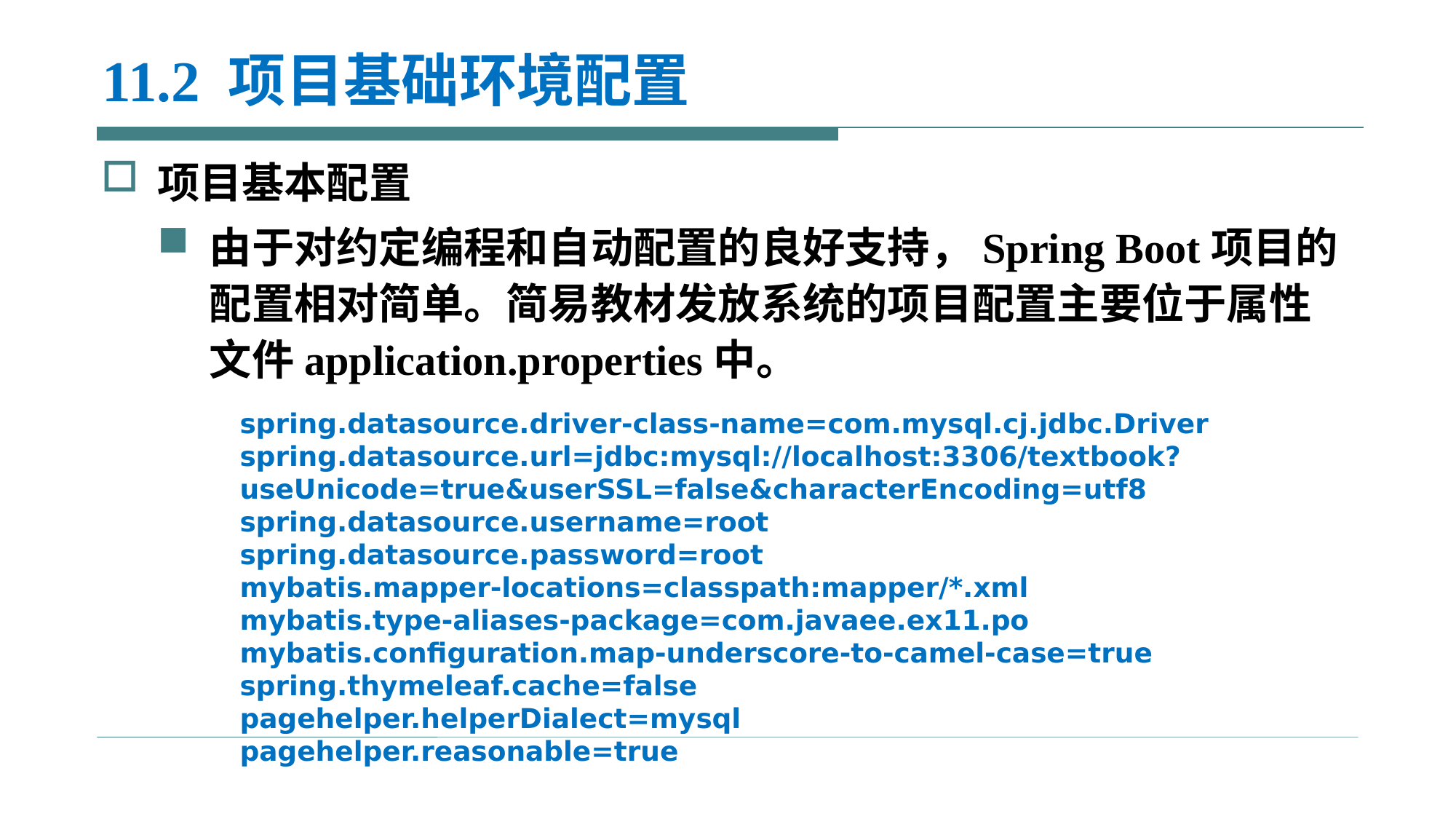

# 11.2 项目基础环境配置
项目基本配置
由于对约定编程和自动配置的良好支持，Spring Boot项目的配置相对简单。简易教材发放系统的项目配置主要位于属性文件application.properties中。
spring.datasource.driver-class-name=com.mysql.cj.jdbc.Driver
spring.datasource.url=jdbc:mysql://localhost:3306/textbook?useUnicode=true&userSSL=false&characterEncoding=utf8
spring.datasource.username=root
spring.datasource.password=root
mybatis.mapper-locations=classpath:mapper/*.xml
mybatis.type-aliases-package=com.javaee.ex11.po
mybatis.configuration.map-underscore-to-camel-case=true
spring.thymeleaf.cache=false
pagehelper.helperDialect=mysql
pagehelper.reasonable=true
8